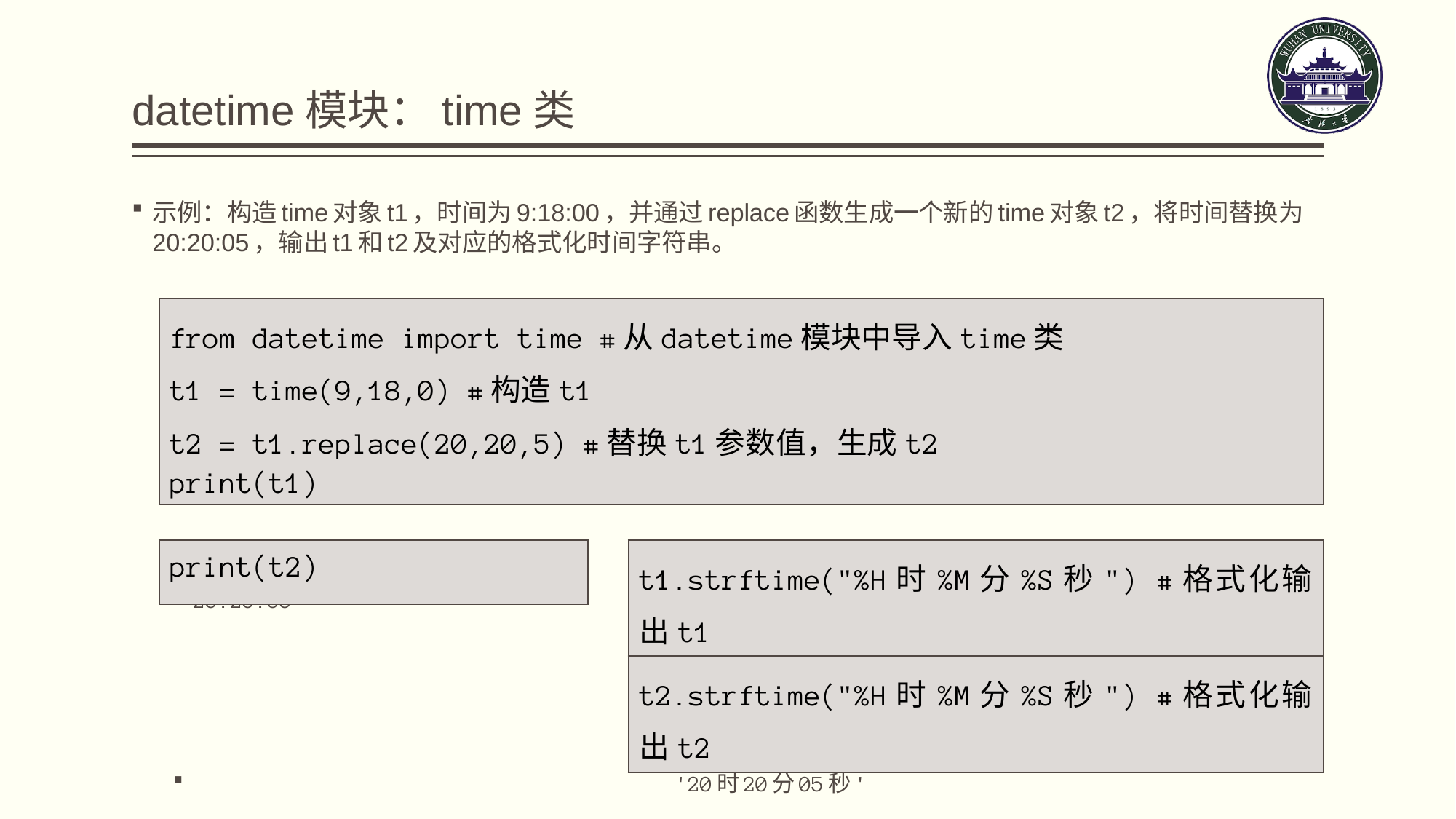

# datetime模块：time类
示例：构造time对象t1，时间为9:18:00，并通过replace函数生成一个新的time对象t2，将时间替换为20:20:05，输出t1和t2及对应的格式化时间字符串。

09:18:00

20:20:05                               '09时18分00秒'

                                       '20时20分05秒'

| from datetime import time #从datetime模块中导入time类 t1 = time(9,18,0) #构造t1 t2 = t1.replace(20,20,5) #替换t1参数值，生成t2 print(t1) |
| --- |
| print(t2) |
| --- |
| t1.strftime("%H时%M分%S秒") #格式化输出t1 |
| --- |
| t2.strftime("%H时%M分%S秒") #格式化输出t2 |
| --- |